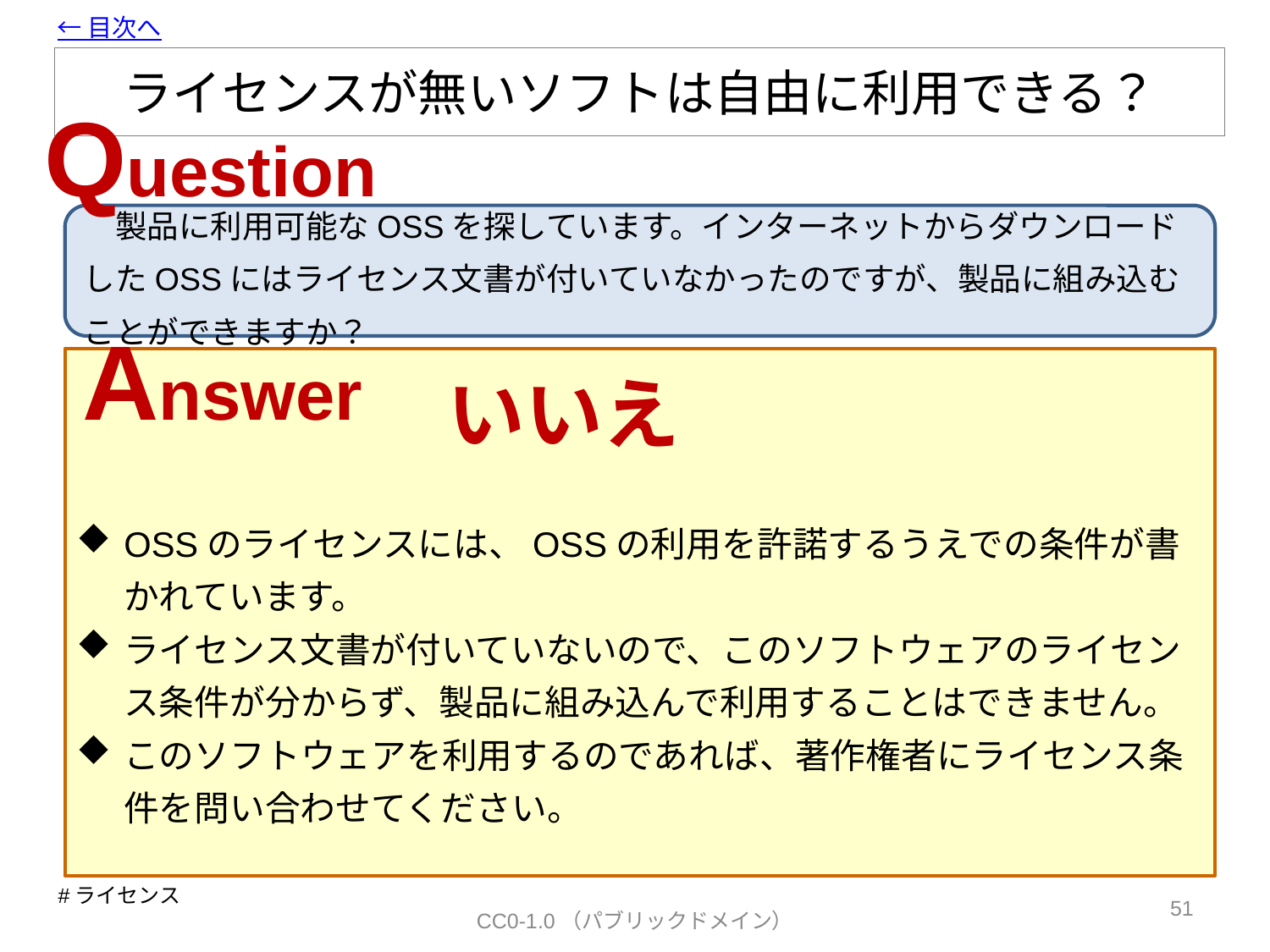

← 目次へ
# ライセンスが無いソフトは自由に利用できる？
Question
　製品に利用可能なOSSを探しています。インターネットからダウンロードしたOSSにはライセンス文書が付いていなかったのですが、製品に組み込むことができますか？
Answer

いいえ
OSSのライセンスには、OSSの利用を許諾するうえでの条件が書かれています。
ライセンス文書が付いていないので、このソフトウェアのライセンス条件が分からず、製品に組み込んで利用することはできません。
このソフトウェアを利用するのであれば、著作権者にライセンス条件を問い合わせてください。
#ライセンス
51
CC0-1.0（パブリックドメイン）